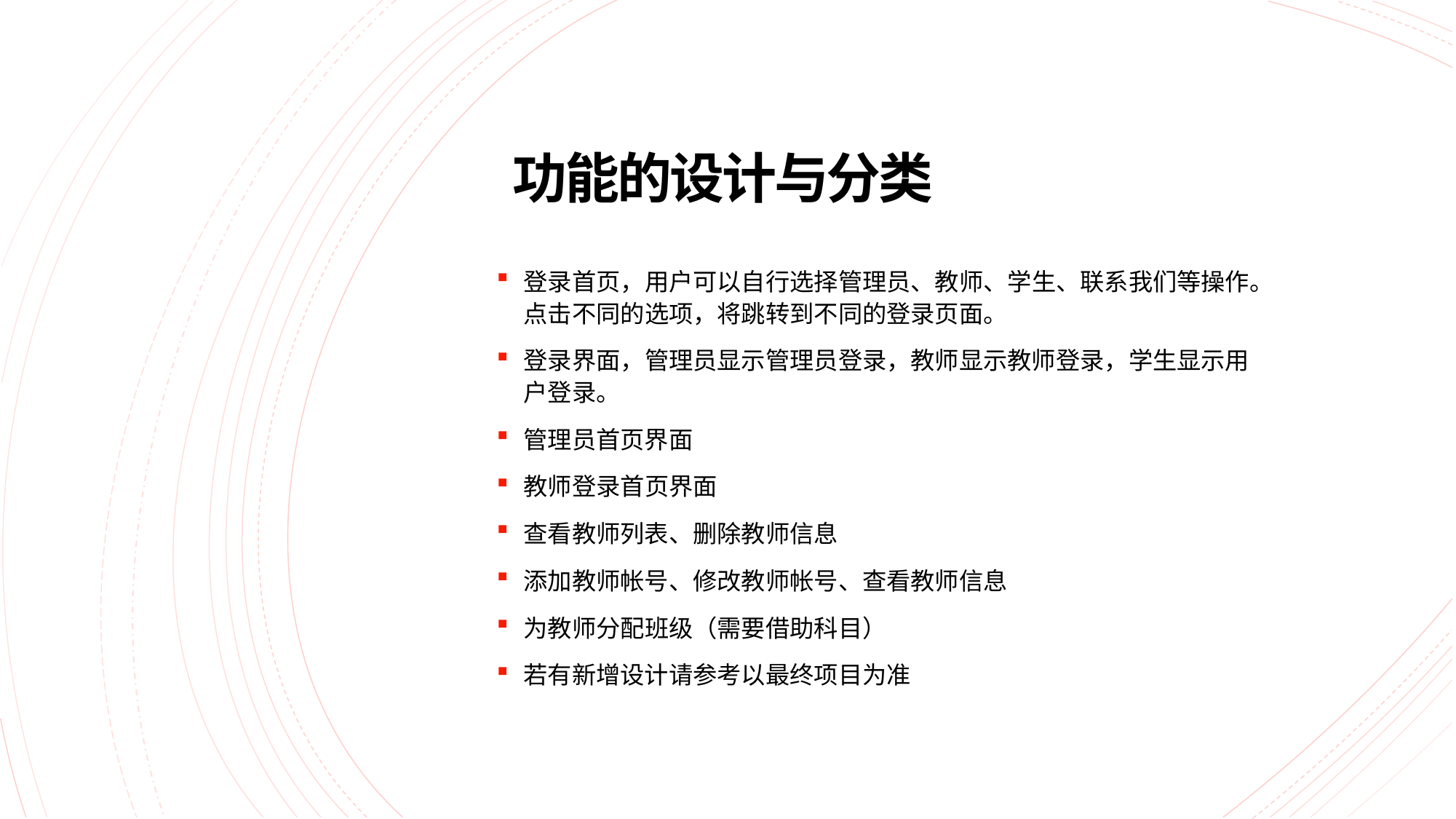

# 功能的设计与分类
登录首页，用户可以自行选择管理员、教师、学生、联系我们等操作。点击不同的选项，将跳转到不同的登录页面。
登录界面，管理员显示管理员登录，教师显示教师登录，学生显示用户登录。
管理员首页界面
教师登录首页界面
查看教师列表、删除教师信息
添加教师帐号、修改教师帐号、查看教师信息
为教师分配班级（需要借助科目）
若有新增设计请参考以最终项目为准